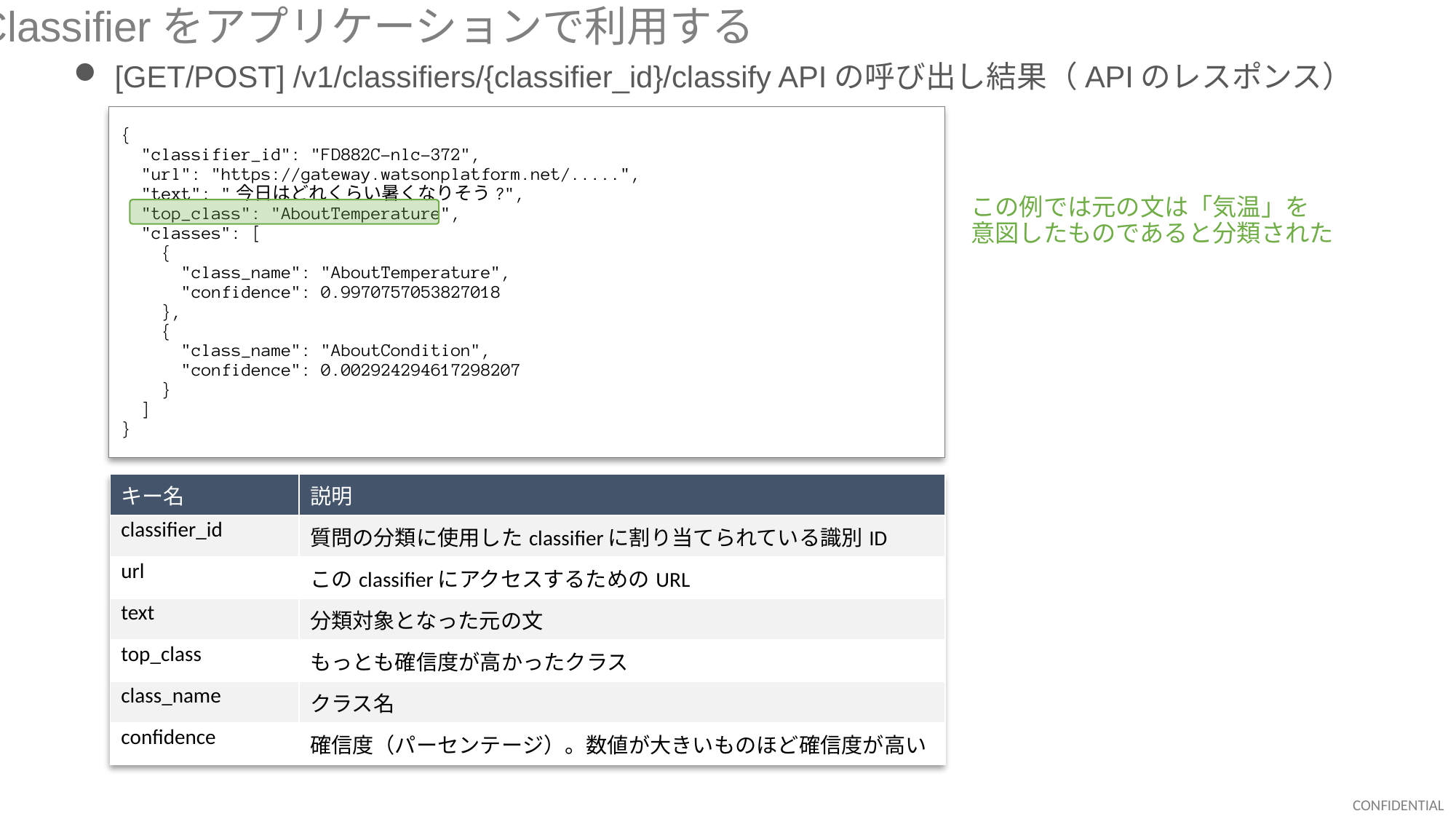

Classifierをアプリケーションで利用する
[GET/POST] /v1/classifiers/{classifier_id}/classify APIの呼び出し結果（APIのレスポンス）
{
  "classifier_id": "FD882C-nlc-372",
  "url": "https://gateway.watsonplatform.net/.....",
  "text": "今日はどれくらい暑くなりそう?",
  "top_class": "AboutTemperature",
  "classes": [
    {
      "class_name": "AboutTemperature",
      "confidence": 0.9970757053827018
    },
    {
      "class_name": "AboutCondition",
      "confidence": 0.002924294617298207
    }
  ]
}
この例では元の文は「気温」を
意図したものであると分類された

| キー名 | 説明 |
| --- | --- |
| classifier\_id | 質問の分類に使用したclassifierに割り当てられている識別ID |
| url | このclassifierにアクセスするためのURL |
| text | 分類対象となった元の文 |
| top\_class | もっとも確信度が高かったクラス |
| class\_name | クラス名 |
| confidence | 確信度（パーセンテージ）。数値が大きいものほど確信度が高い |
CONFIDENTIAL